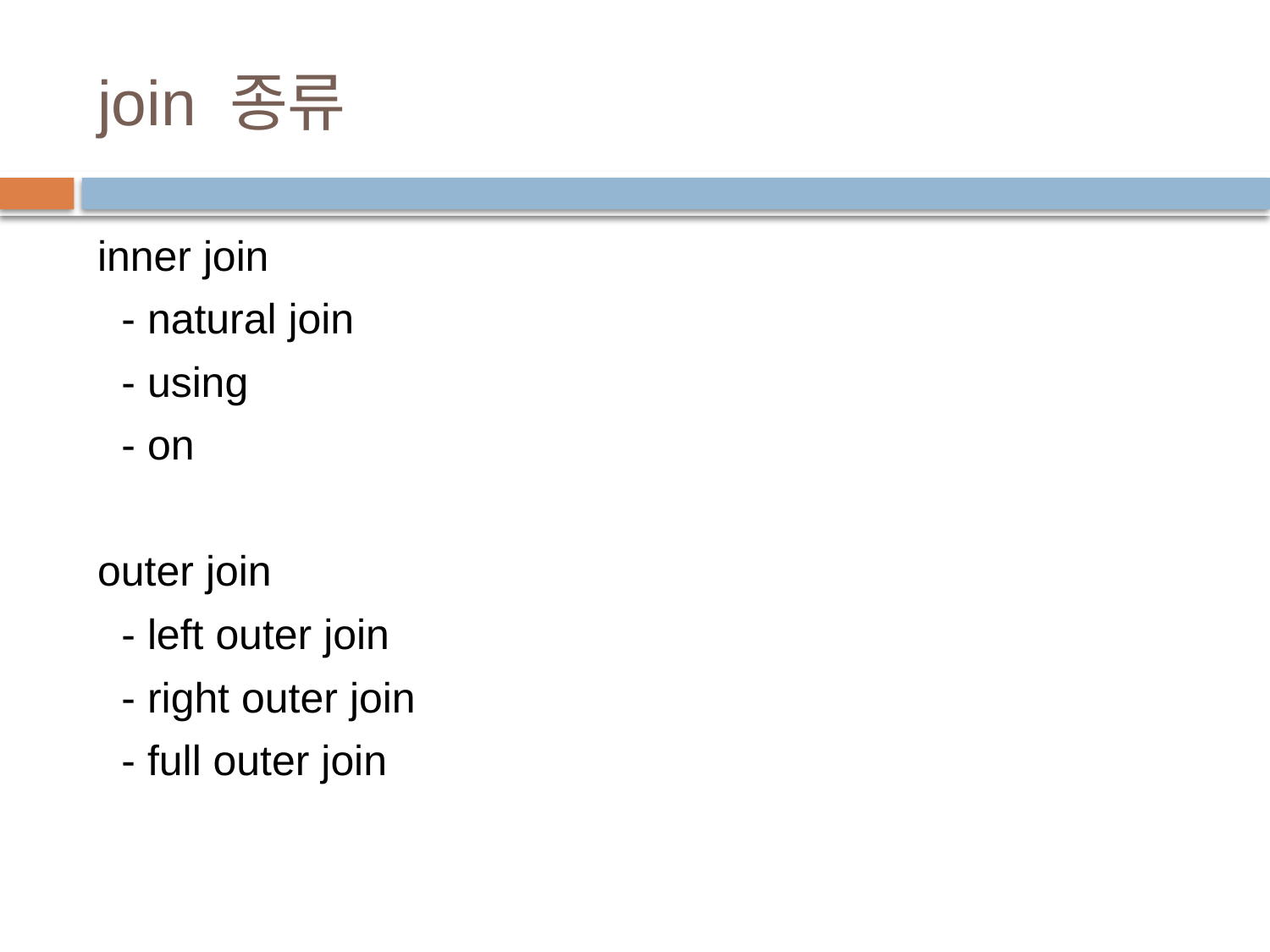

# join 종류
inner join
  - natural join
  - using
  - on

outer join
  - left outer join
  - right outer join
  - full outer join